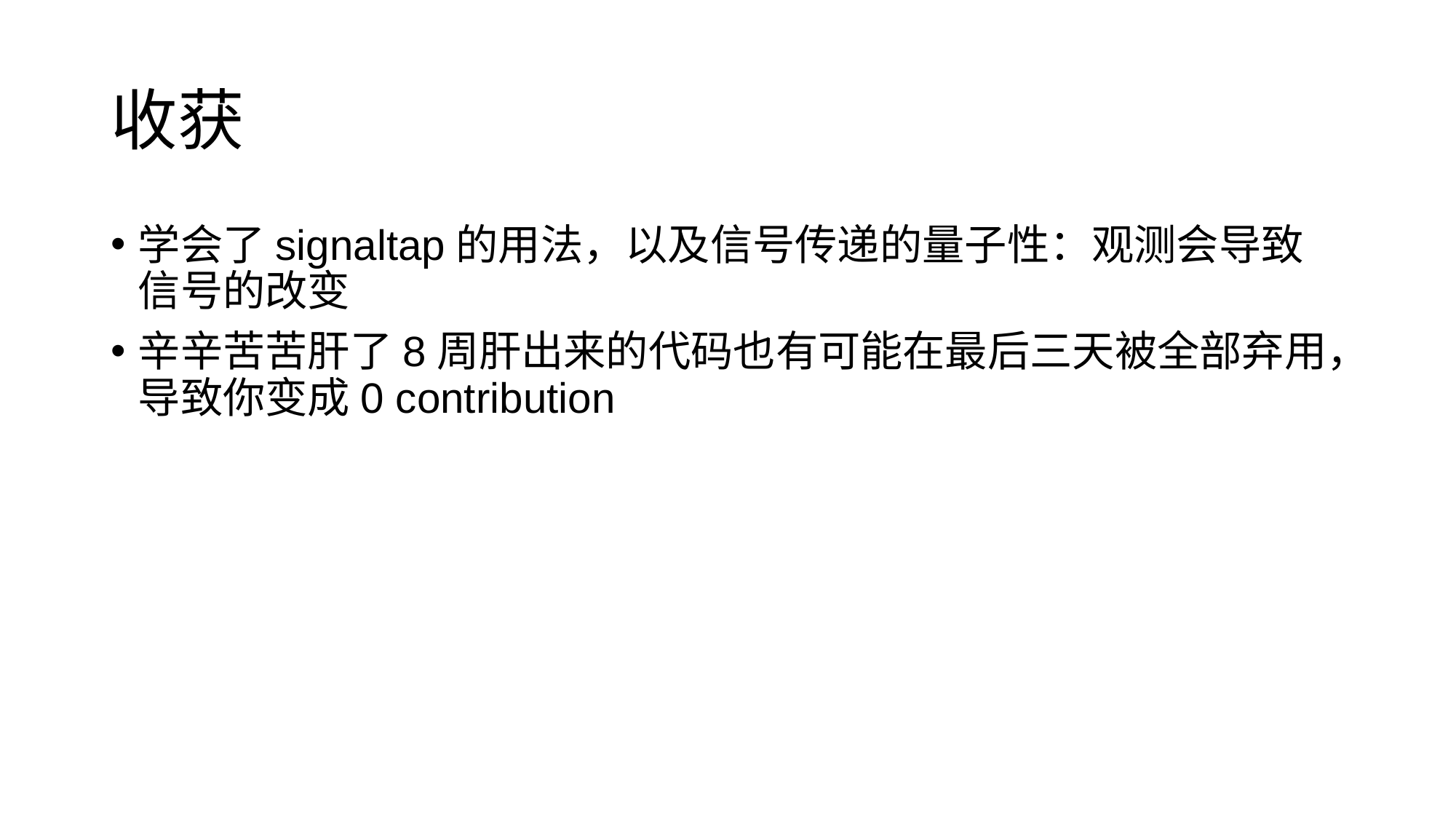

# 收获
学会了signaltap的用法，以及信号传递的量子性：观测会导致信号的改变
辛辛苦苦肝了8周肝出来的代码也有可能在最后三天被全部弃用，导致你变成0 contribution